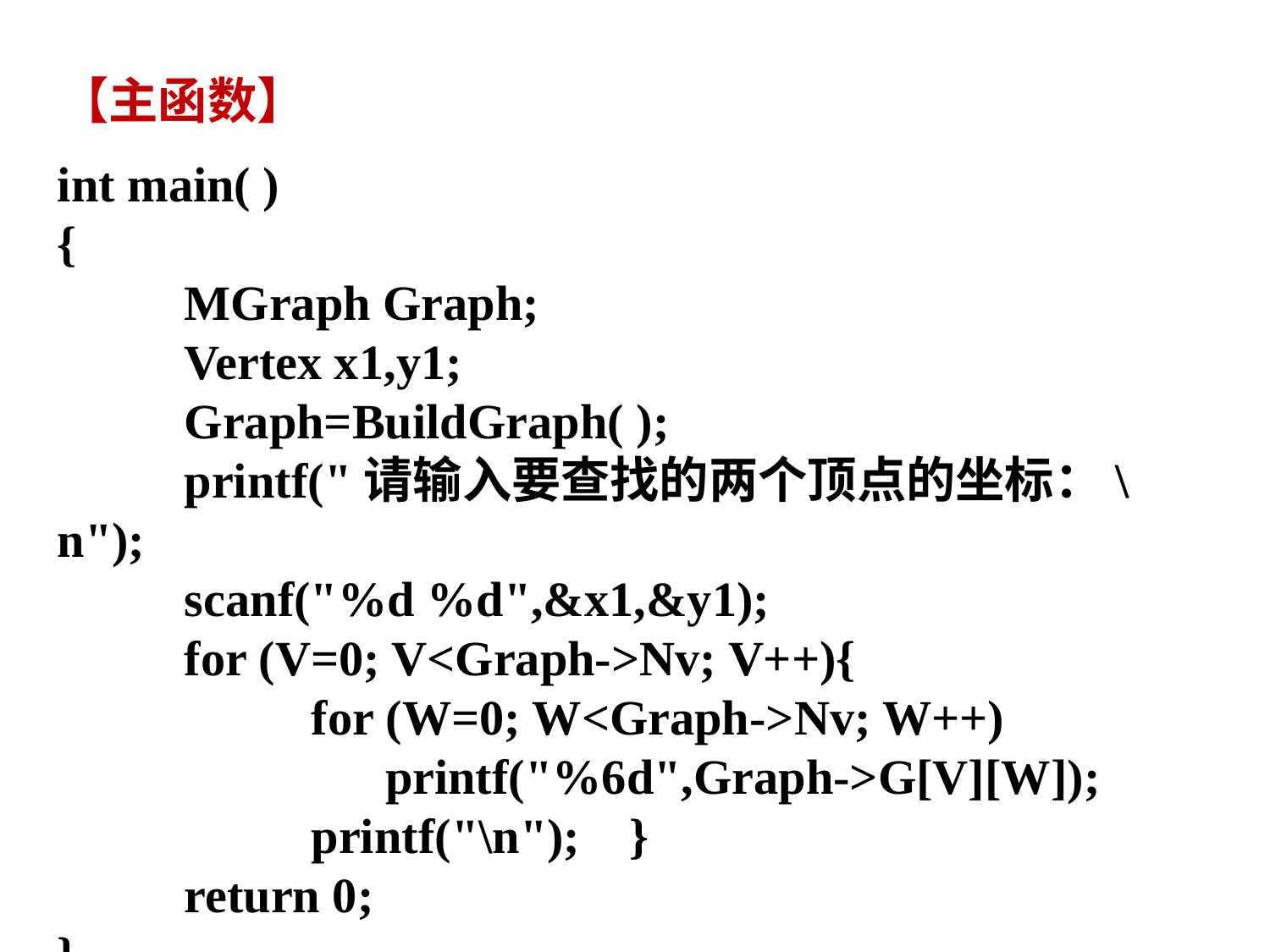

【主函数】
int main( )
{
	MGraph Graph;
	Vertex x1,y1;
	Graph=BuildGraph( );
	printf("请输入要查找的两个顶点的坐标：\n");
	scanf("%d %d",&x1,&y1);
	for (V=0; V<Graph->Nv; V++){
		for (W=0; W<Graph->Nv; W++)
		      printf("%6d",Graph->G[V][W]);
		printf("\n");    }
	return 0;
}